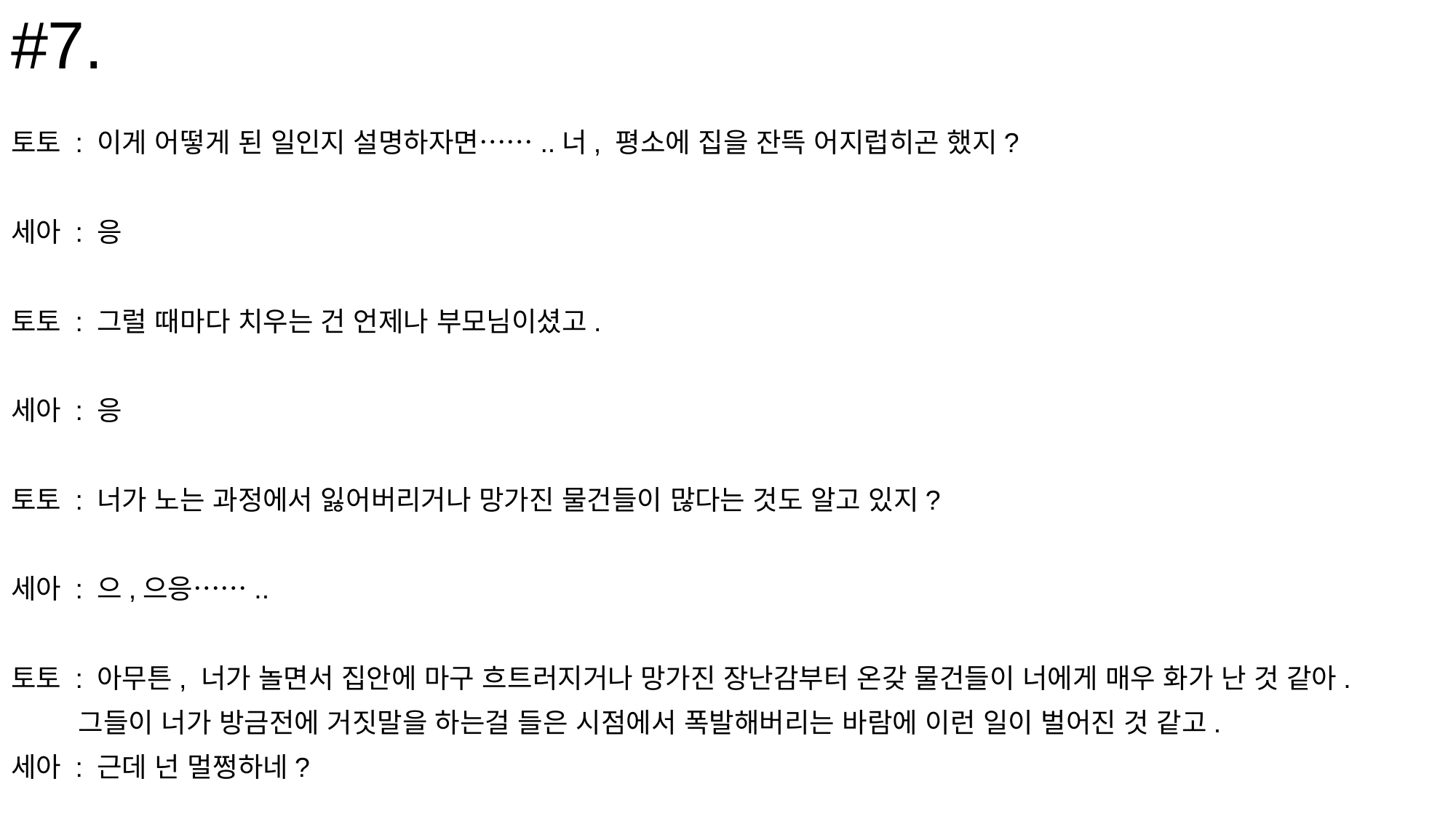

# #7.
토토 : 이게 어떻게 된 일인지 설명하자면……..너, 평소에 집을 잔뜩 어지럽히곤 했지?

세아 : 응

토토 : 그럴 때마다 치우는 건 언제나 부모님이셨고.

세아 : 응

토토 : 너가 노는 과정에서 잃어버리거나 망가진 물건들이 많다는 것도 알고 있지?

세아 : 으,으응……..

토토 : 아무튼, 너가 놀면서 집안에 마구 흐트러지거나 망가진 장난감부터 온갖 물건들이 너에게 매우 화가 난 것 같아.
        그들이 너가 방금전에 거짓말을 하는걸 들은 시점에서 폭발해버리는 바람에 이런 일이 벌어진 것 같고.
세아 : 근데 넌 멀쩡하네?